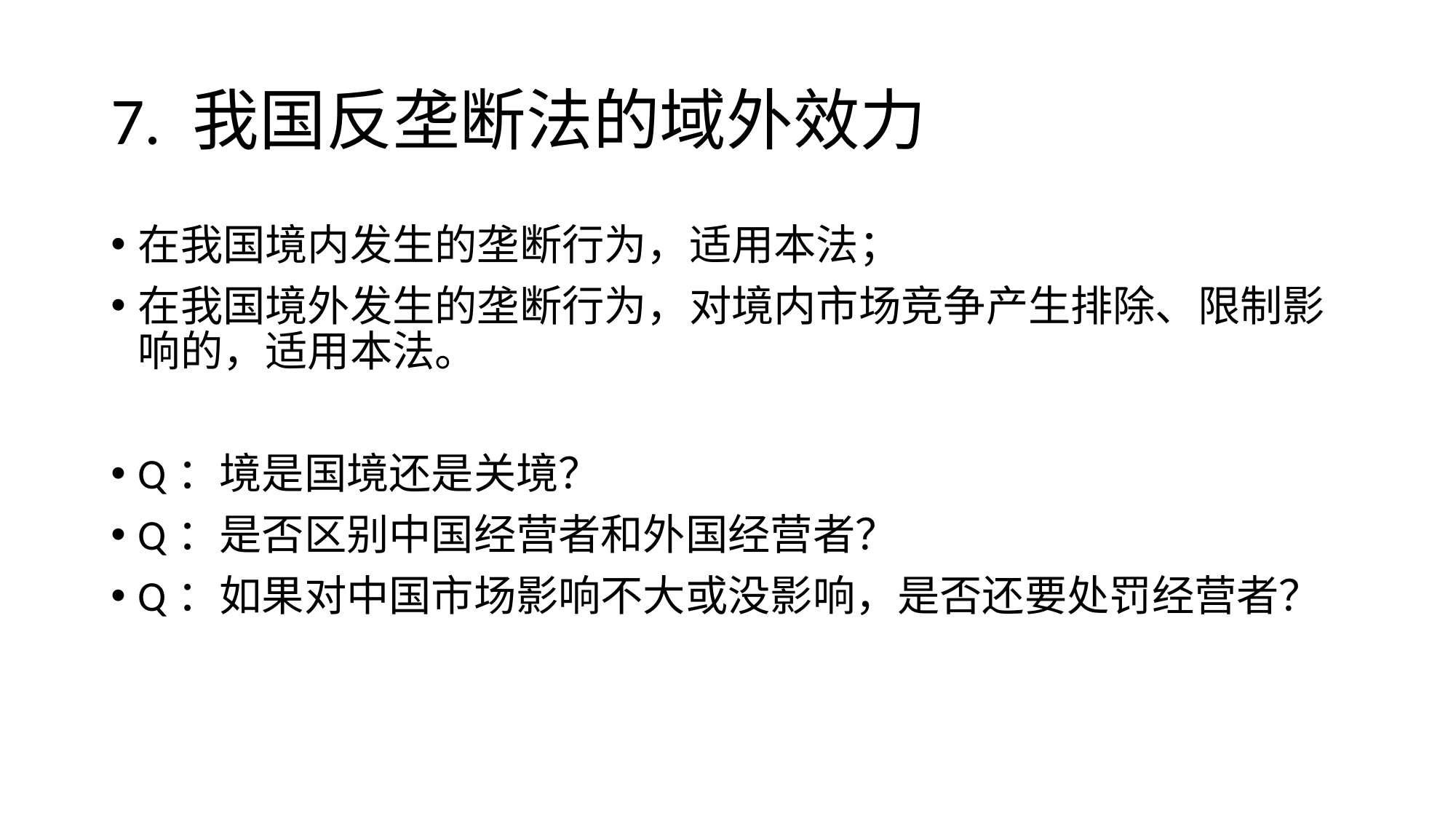

# 7. 我国反垄断法的域外效力
在我国境内发生的垄断行为，适用本法；
在我国境外发生的垄断行为，对境内市场竞争产生排除、限制影响的，适用本法。

Q：境是国境还是关境？
Q：是否区别中国经营者和外国经营者？
Q：如果对中国市场影响不大或没影响，是否还要处罚经营者？